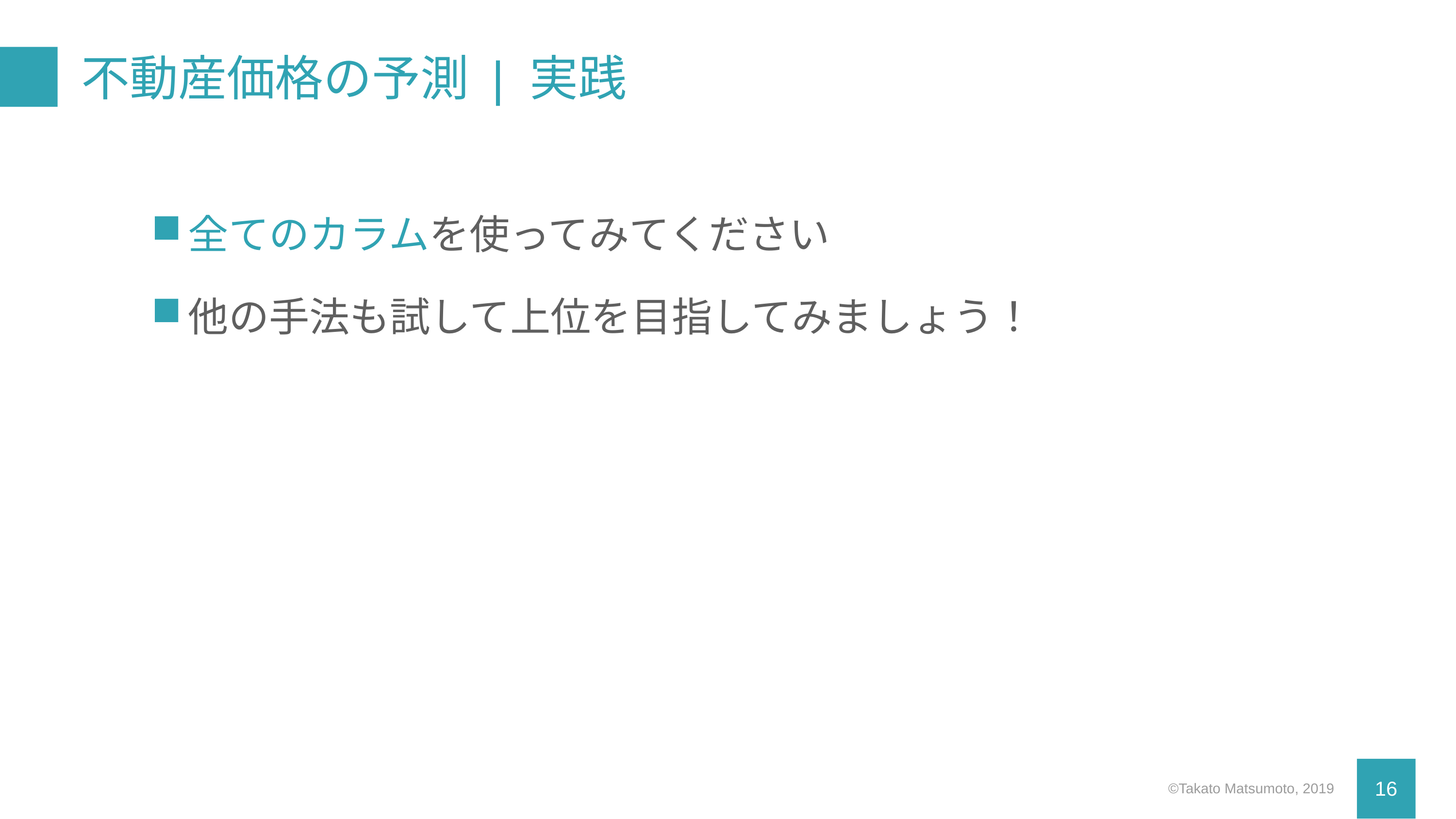

# 不動産価格の予測 | 実践
全てのカラムを使ってみてください
他の手法も試して上位を目指してみましょう！
©︎Takato Matsumoto, 2019
16